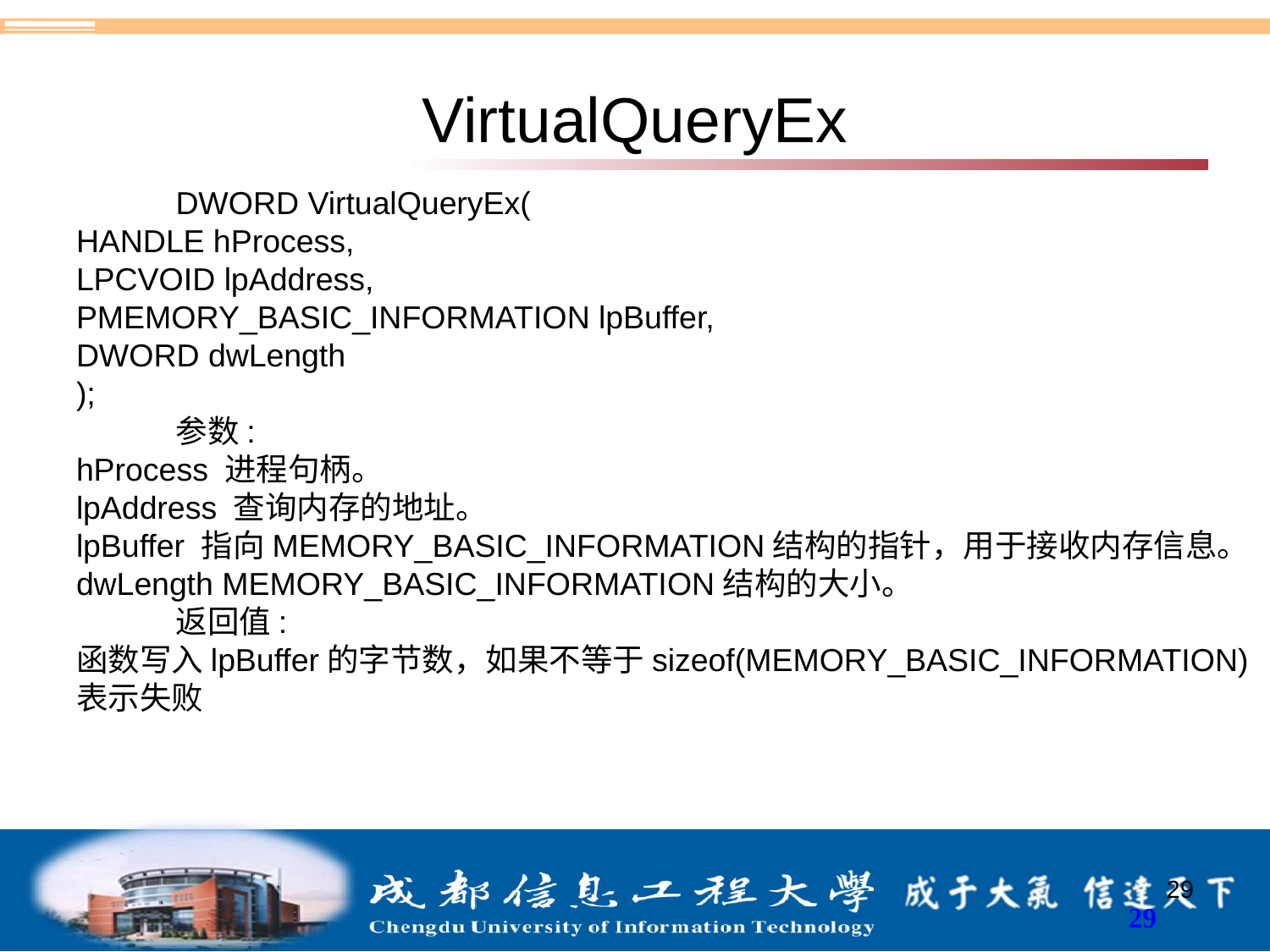

# VirtualQueryEx
DWORD VirtualQueryEx(
HANDLE hProcess,
LPCVOID lpAddress,
PMEMORY_BASIC_INFORMATION lpBuffer,
DWORD dwLength
);
参数:
hProcess 进程句柄。
lpAddress 查询内存的地址。
lpBuffer 指向MEMORY_BASIC_INFORMATION结构的指针，用于接收内存信息。
dwLength MEMORY_BASIC_INFORMATION结构的大小。
返回值:
函数写入lpBuffer的字节数，如果不等于sizeof(MEMORY_BASIC_INFORMATION)表示失败